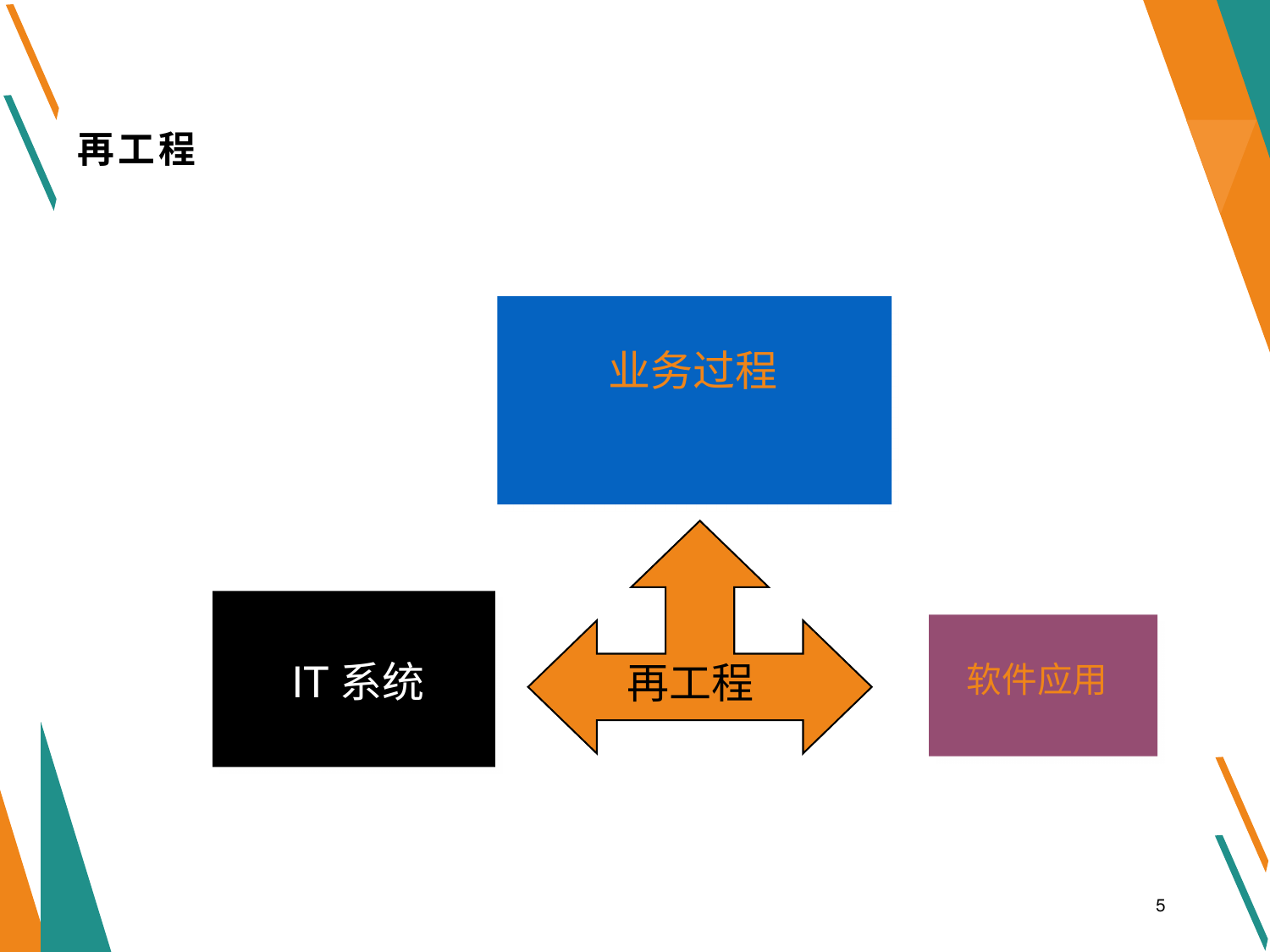

# 再工程

业务过程

IT系统
再工程
软件应用
5